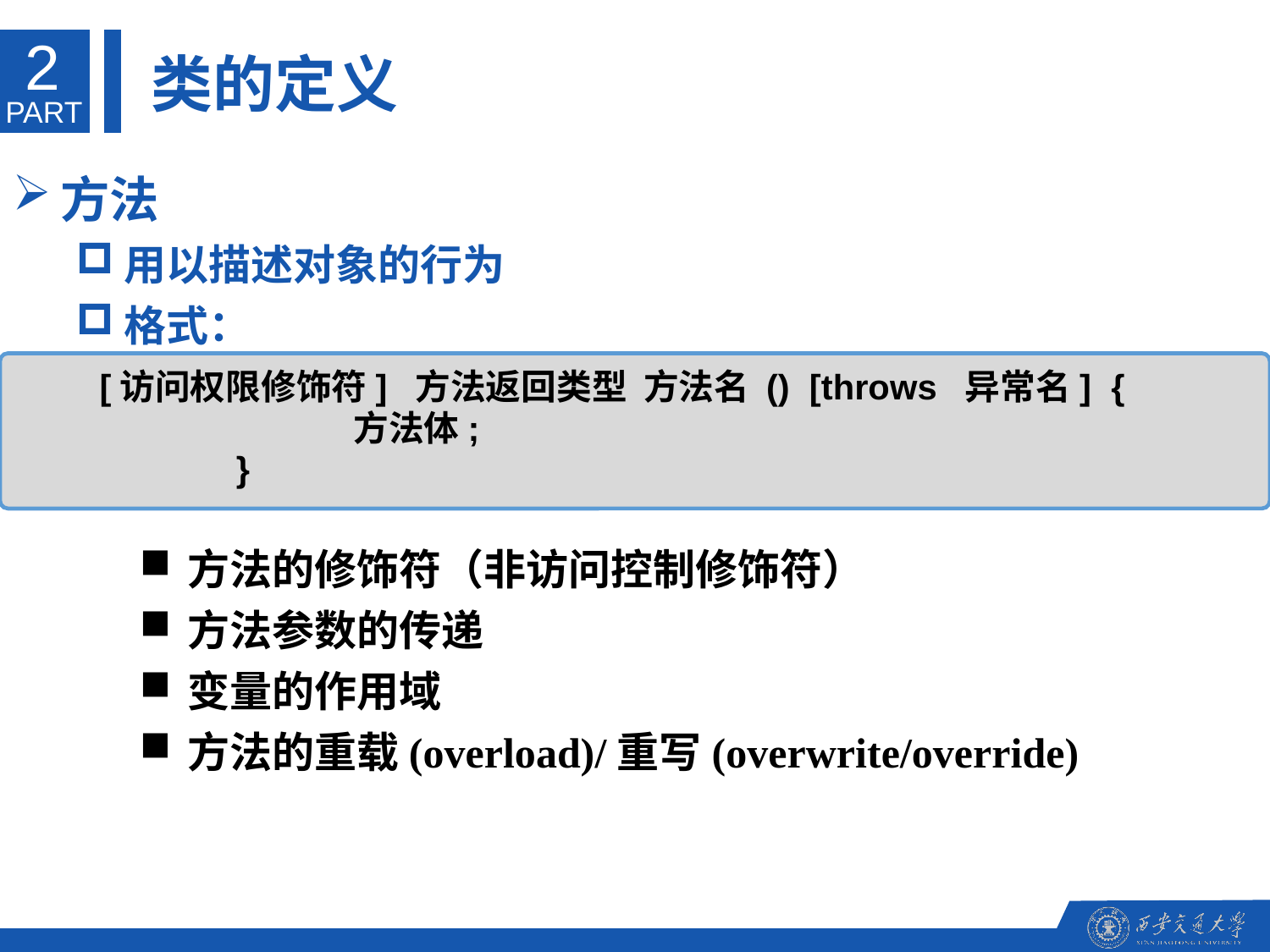

2
类的定义
PART
方法
用以描述对象的行为
格式：

方法的修饰符（非访问控制修饰符）
方法参数的传递
变量的作用域
方法的重载(overload)/重写(overwrite/override)

	[访问权限修饰符]  方法返回类型  方法名 ()  [throws  异常名]  {
			方法体;
		 }